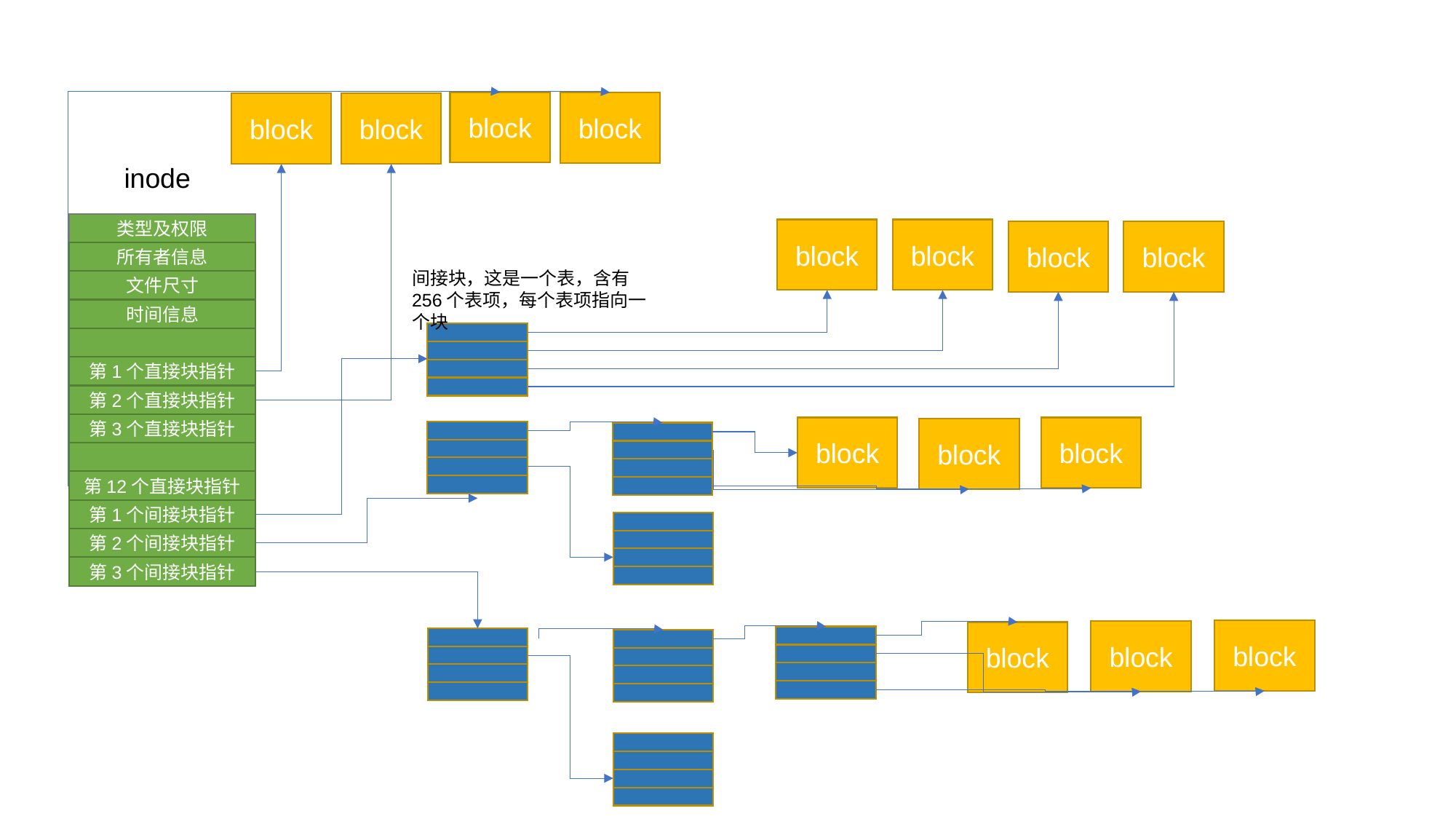

block
block
block
block
inode
类型及权限
block
block
block
block
所有者信息
间接块，这是一个表，含有256个表项，每个表项指向一个块
文件尺寸
时间信息

…

第1个直接块指针
…

第2个直接块指针
第3个直接块指针
block
block
block

…
…
…
第12个直接块指针

第1个间接块指针

第2个间接块指针

…
第3个间接块指针

block
block
block

…
…
…

…